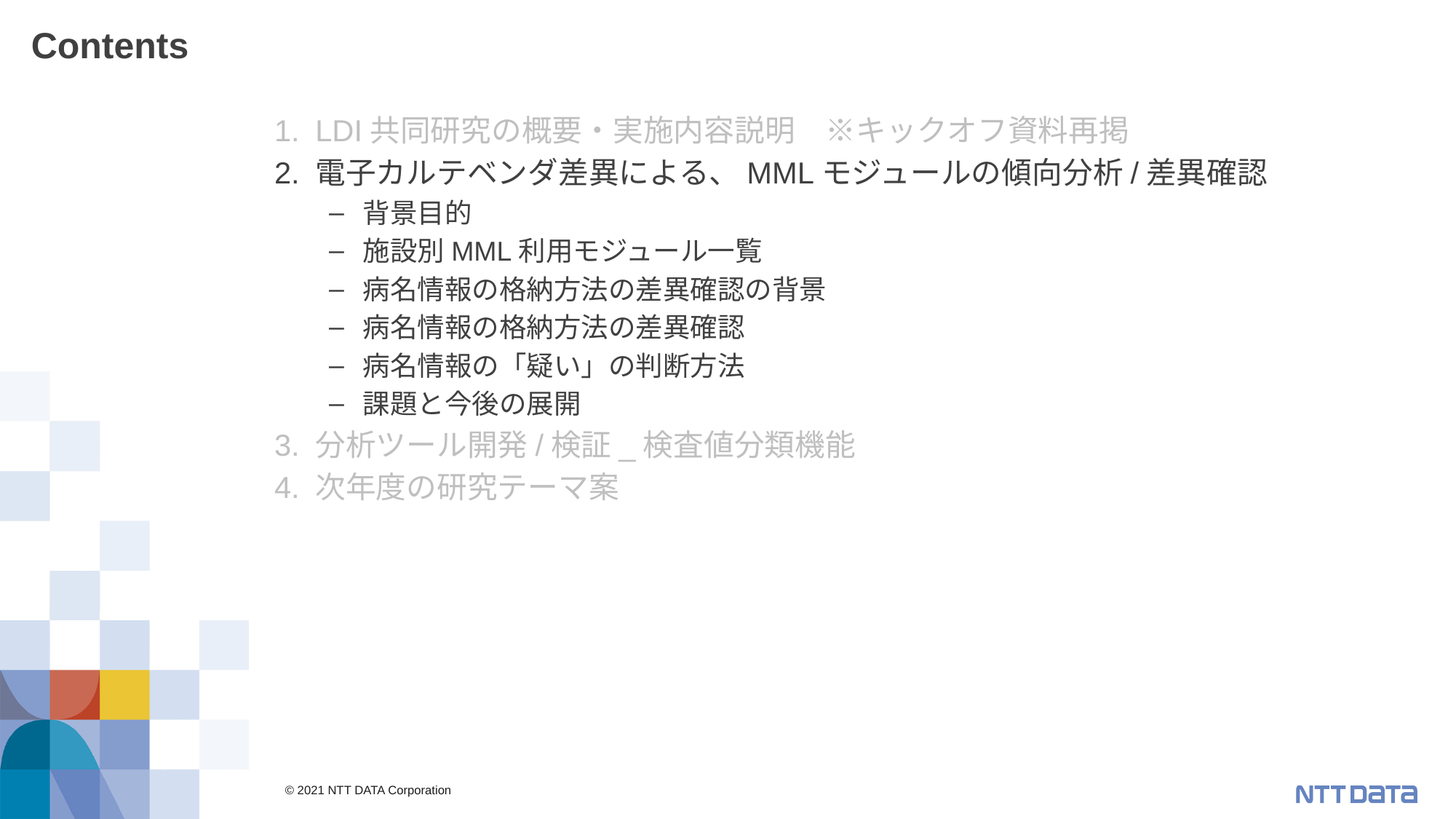

# Contents
LDI共同研究の概要・実施内容説明　※キックオフ資料再掲
電子カルテベンダ差異による、MMLモジュールの傾向分析/差異確認
背景目的
施設別MML利用モジュール一覧
病名情報の格納方法の差異確認の背景
病名情報の格納方法の差異確認
病名情報の「疑い」の判断方法
課題と今後の展開
分析ツール開発/検証_検査値分類機能
次年度の研究テーマ案